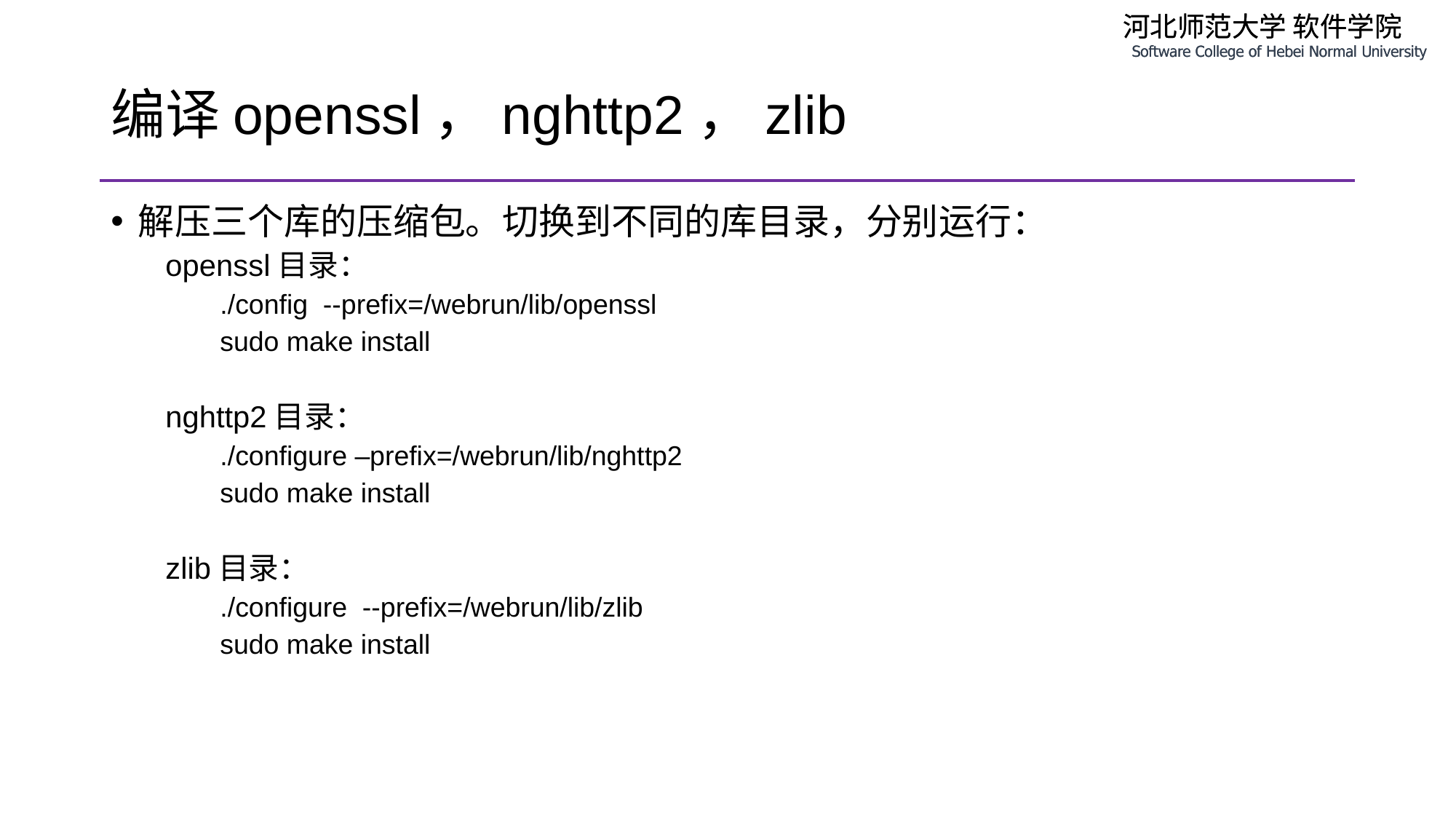

# 编译openssl，nghttp2，zlib
解压三个库的压缩包。切换到不同的库目录，分别运行：
openssl目录：
./config  --prefix=/webrun/lib/openssl
sudo make install

nghttp2目录：
./configure –prefix=/webrun/lib/nghttp2
sudo make install

zlib目录：
./configure  --prefix=/webrun/lib/zlib
sudo make install